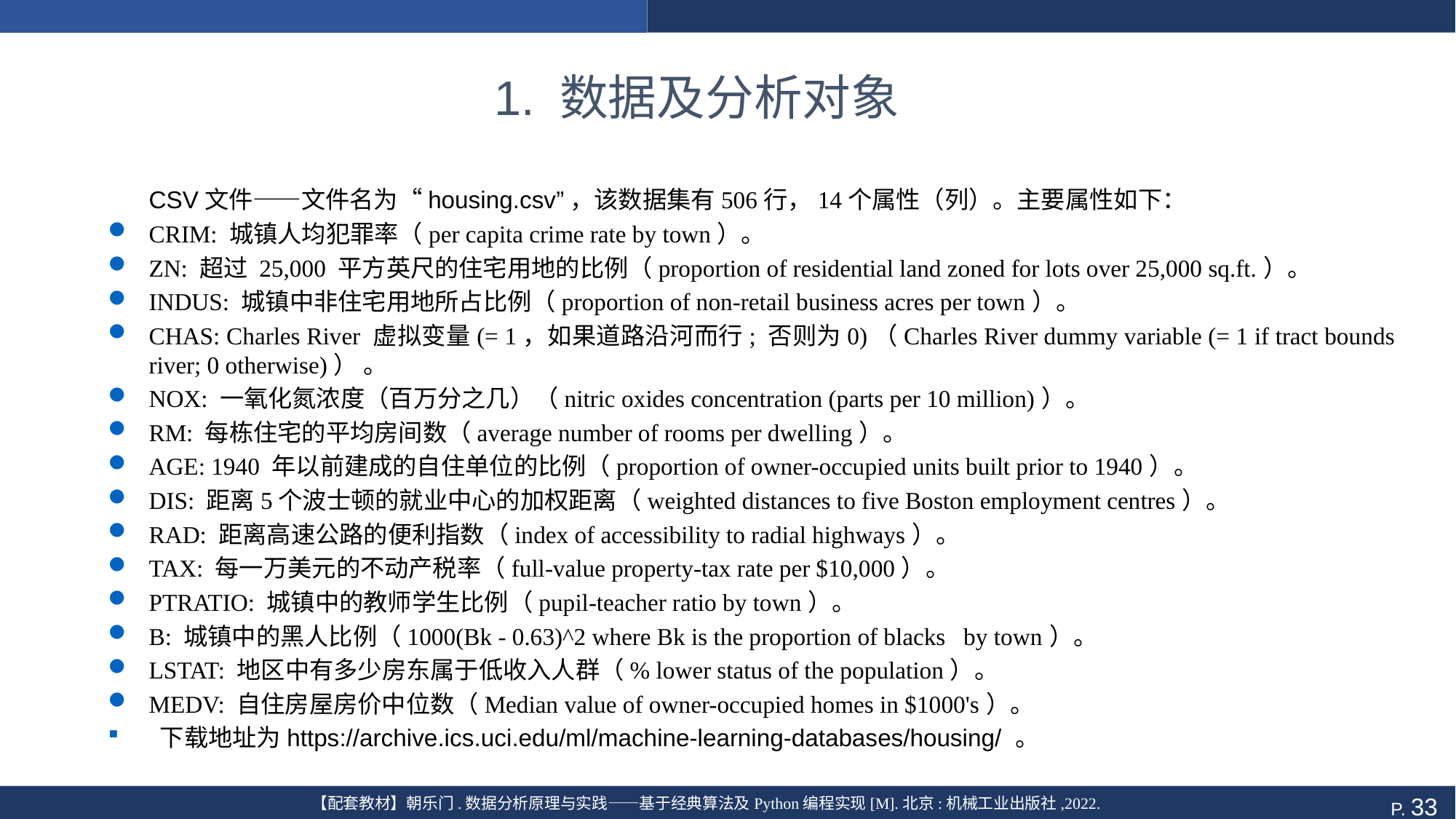

# 1. 数据及分析对象
CSV文件——文件名为“housing.csv”，该数据集有506行，14个属性（列）。主要属性如下：
CRIM: 城镇人均犯罪率（per capita crime rate by town）。
ZN: 超过 25,000 平方英尺的住宅用地的比例（proportion of residential land zoned for lots over 25,000 sq.ft.）。
INDUS: 城镇中非住宅用地所占比例（proportion of non-retail business acres per town）。
CHAS: Charles River 虚拟变量(= 1，如果道路沿河而行; 否则为0)（Charles River dummy variable (= 1 if tract bounds river; 0 otherwise)） 。
NOX: 一氧化氮浓度（百万分之几）（nitric oxides concentration (parts per 10 million)）。
RM: 每栋住宅的平均房间数（average number of rooms per dwelling）。
AGE: 1940 年以前建成的自住单位的比例（proportion of owner-occupied units built prior to 1940）。
DIS: 距离5个波士顿的就业中心的加权距离（weighted distances to five Boston employment centres）。
RAD: 距离高速公路的便利指数（index of accessibility to radial highways）。
TAX: 每一万美元的不动产税率（full-value property-tax rate per $10,000）。
PTRATIO: 城镇中的教师学生比例（pupil-teacher ratio by town）。
B: 城镇中的黑人比例（1000(Bk - 0.63)^2 where Bk is the proportion of blacks   by town）。
LSTAT: 地区中有多少房东属于低收入人群（% lower status of the population）。
MEDV: 自住房屋房价中位数（Median value of owner-occupied homes in $1000's）。
 下载地址为https://archive.ics.uci.edu/ml/machine-learning-databases/housing/ 。